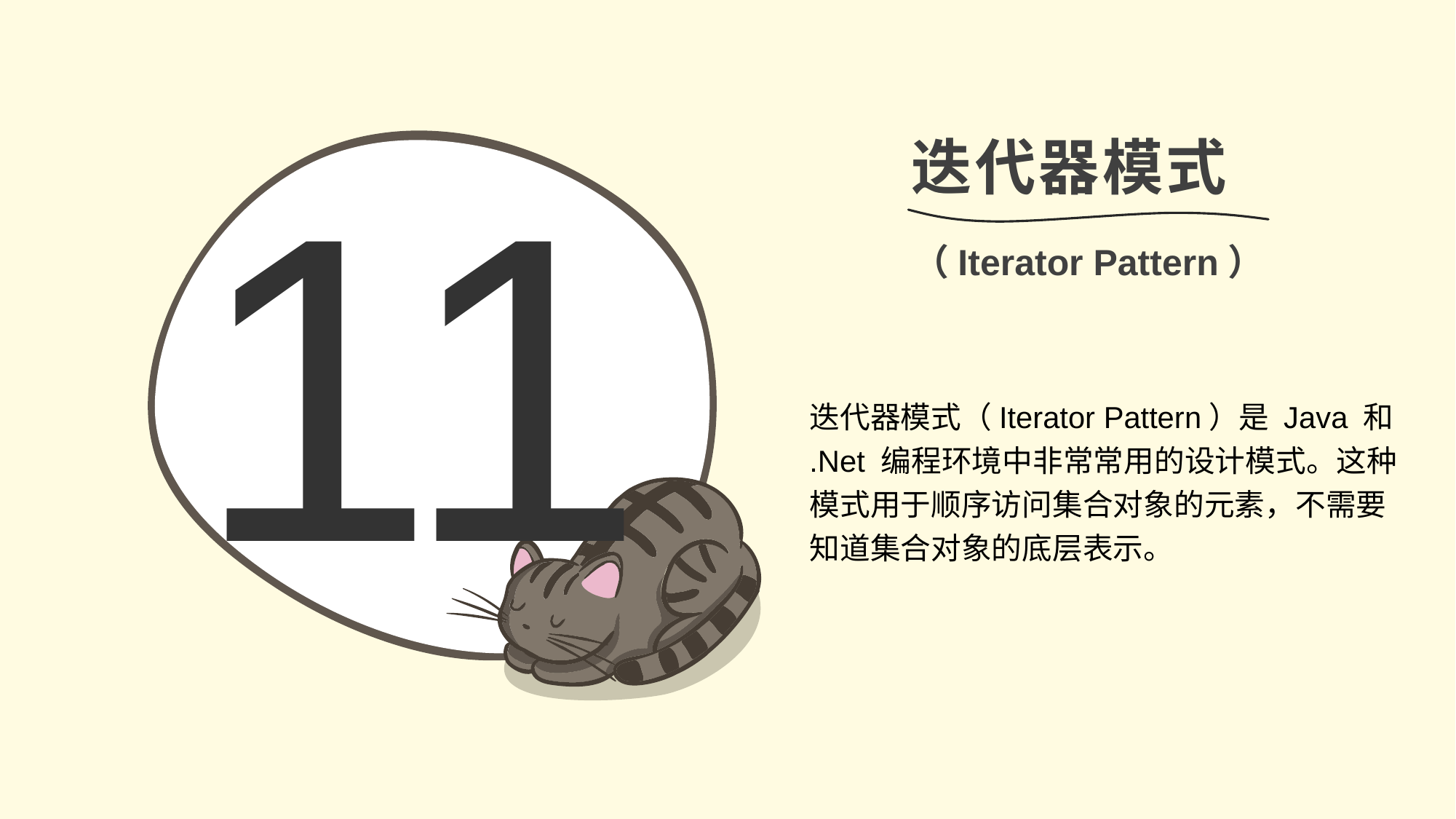

11
迭代器模式

（Iterator Pattern）

迭代器模式（Iterator Pattern）是 Java 和 .Net 编程环境中非常常用的设计模式。这种模式用于顺序访问集合对象的元素，不需要知道集合对象的底层表示。